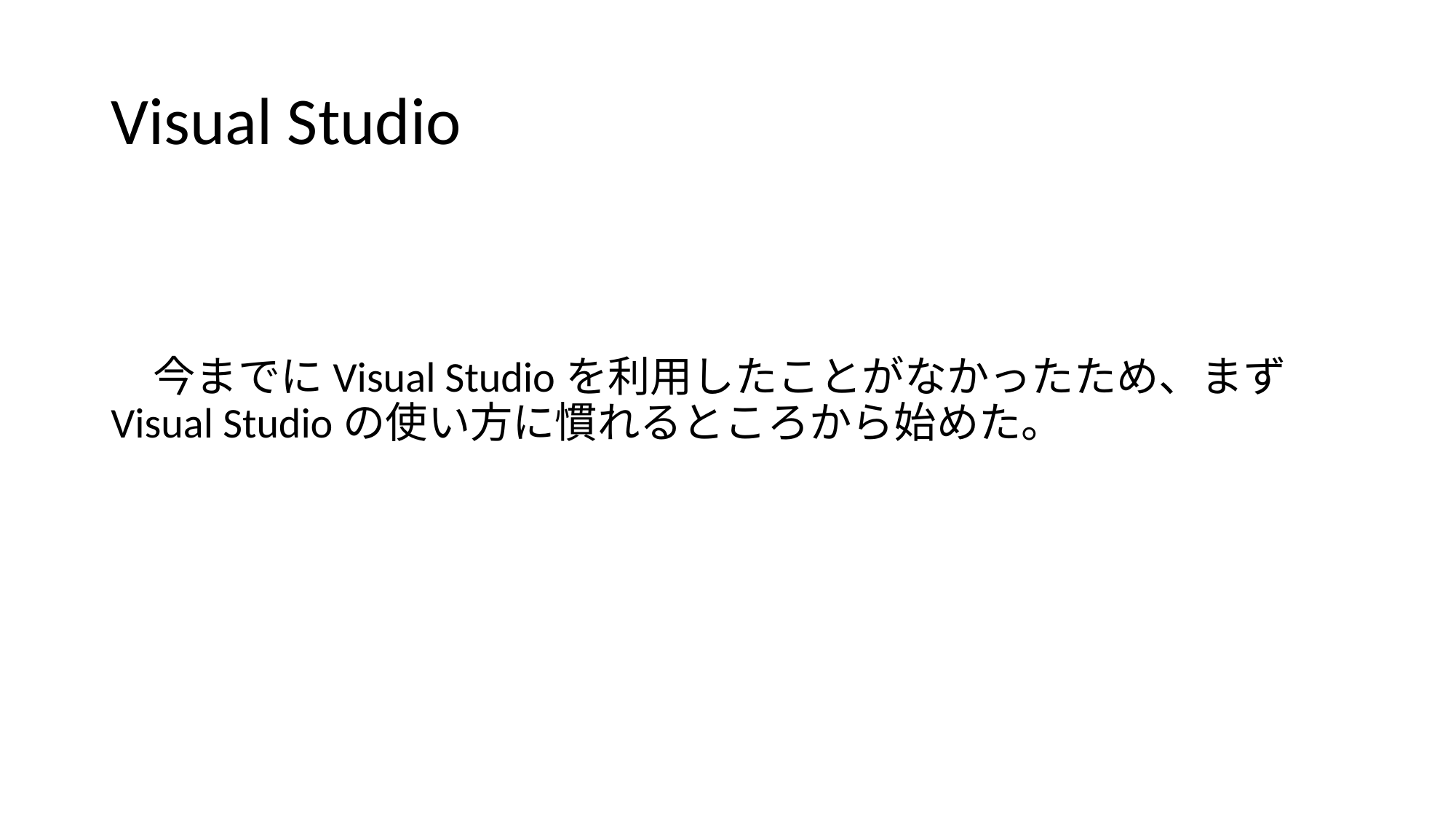

# Visual Studio
　今までにVisual Studioを利用したことがなかったため、まずVisual Studioの使い方に慣れるところから始めた。